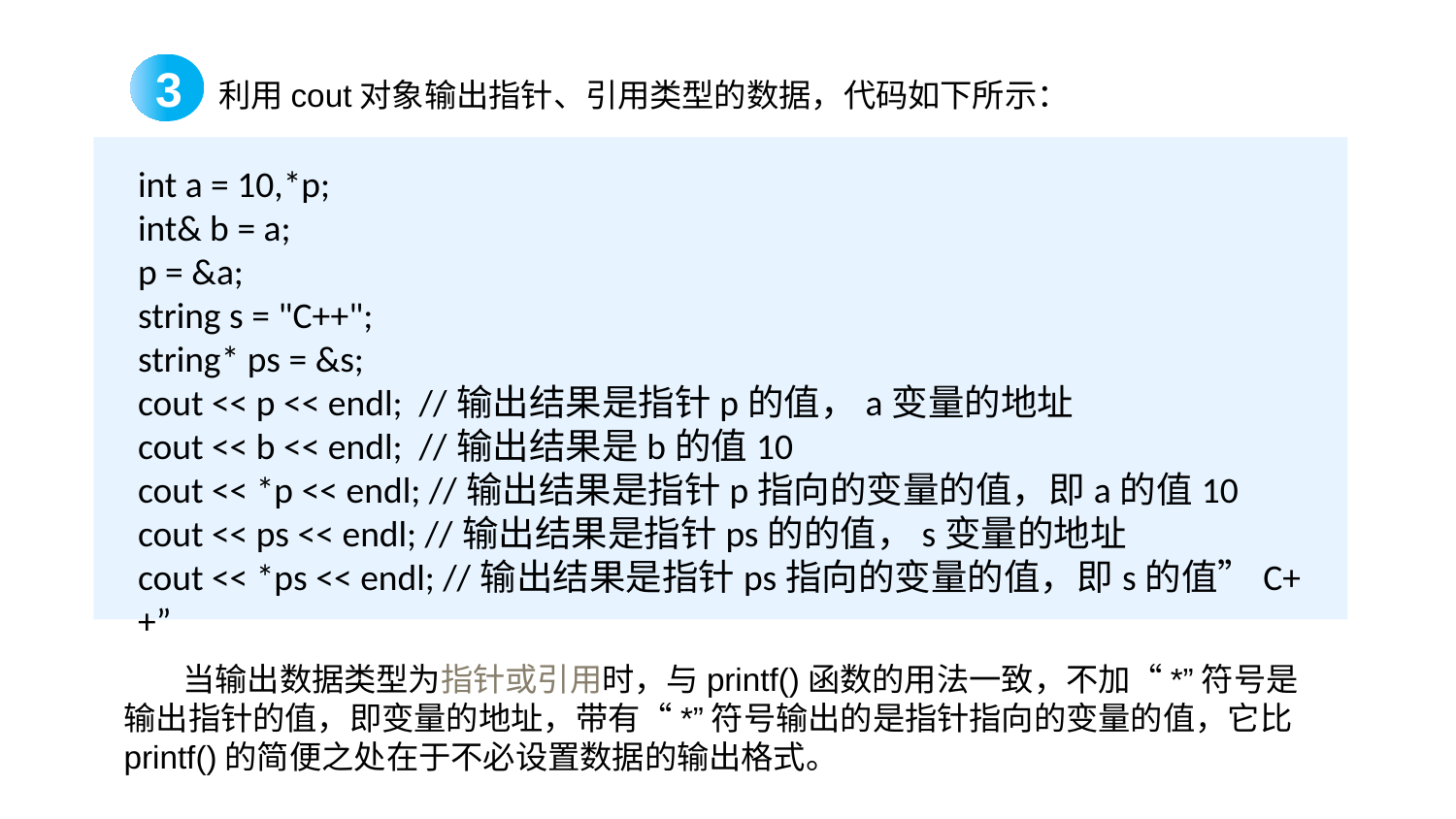

3
利用cout对象输出指针、引用类型的数据，代码如下所示：

int a = 10,*p;
int& b = a;
p = &a;
string s = "C++";
string* ps = &s;
cout << p << endl;  //输出结果是指针p的值，a变量的地址
cout << b << endl;  //输出结果是b的值10
cout << *p << endl; //输出结果是指针p指向的变量的值，即a的值10
cout << ps << endl; //输出结果是指针ps的的值，s变量的地址
cout << *ps << endl; //输出结果是指针ps指向的变量的值，即s的值”C++”
       当输出数据类型为指针或引用时，与printf()函数的用法一致，不加“*”符号是输出指针的值，即变量的地址，带有“*”符号输出的是指针指向的变量的值，它比printf()的简便之处在于不必设置数据的输出格式。